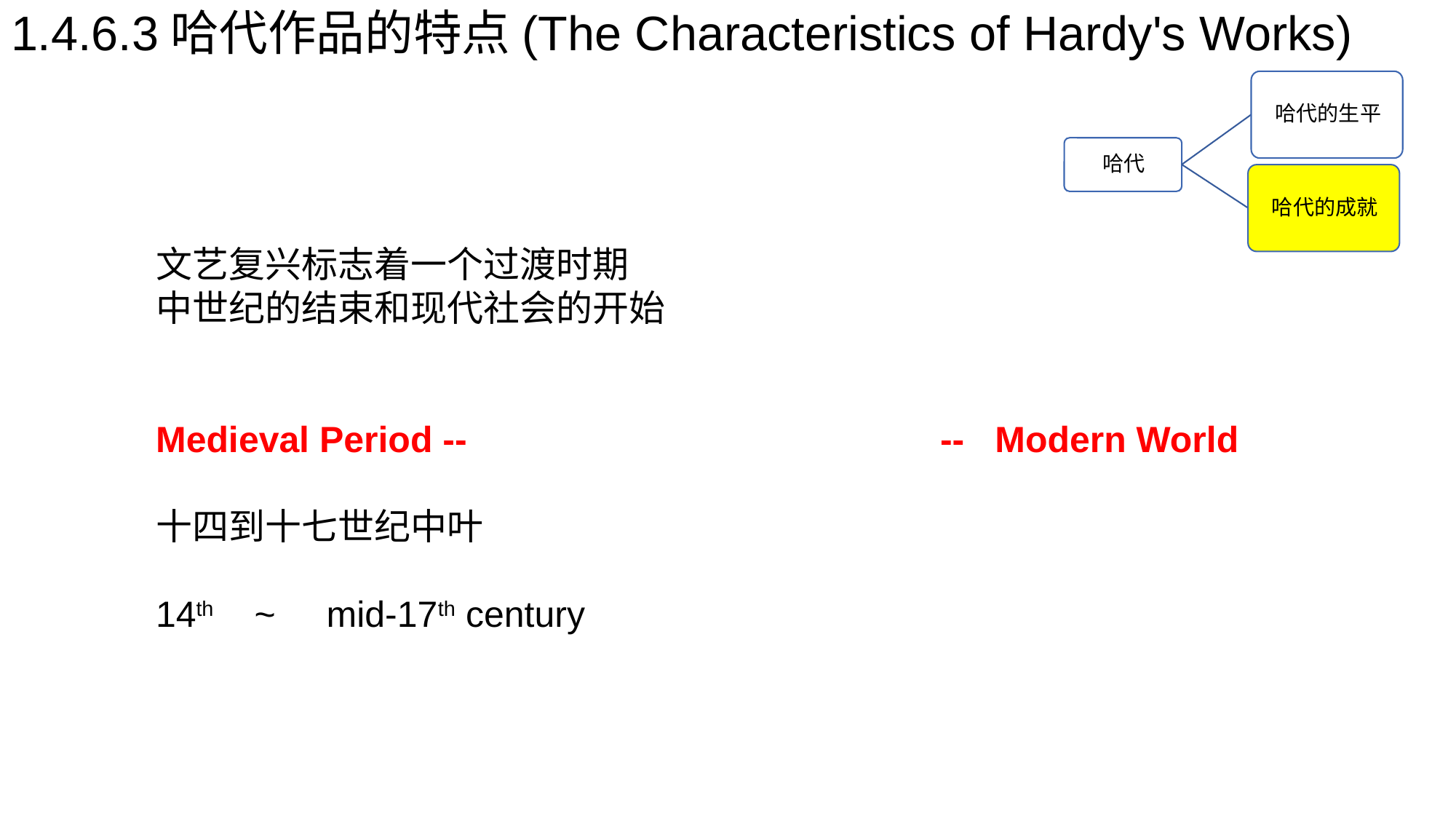

# 1.4.6.3哈代作品的特点(The Characteristics of Hardy's Works)
哈代

哈代的生平

哈代的成就
文艺复兴标志着一个过渡时期
中世纪的结束和现代社会的开始

Medieval Period -- 					  --   Modern World

十四到十七世纪中叶

14th    ~     mid-17th century